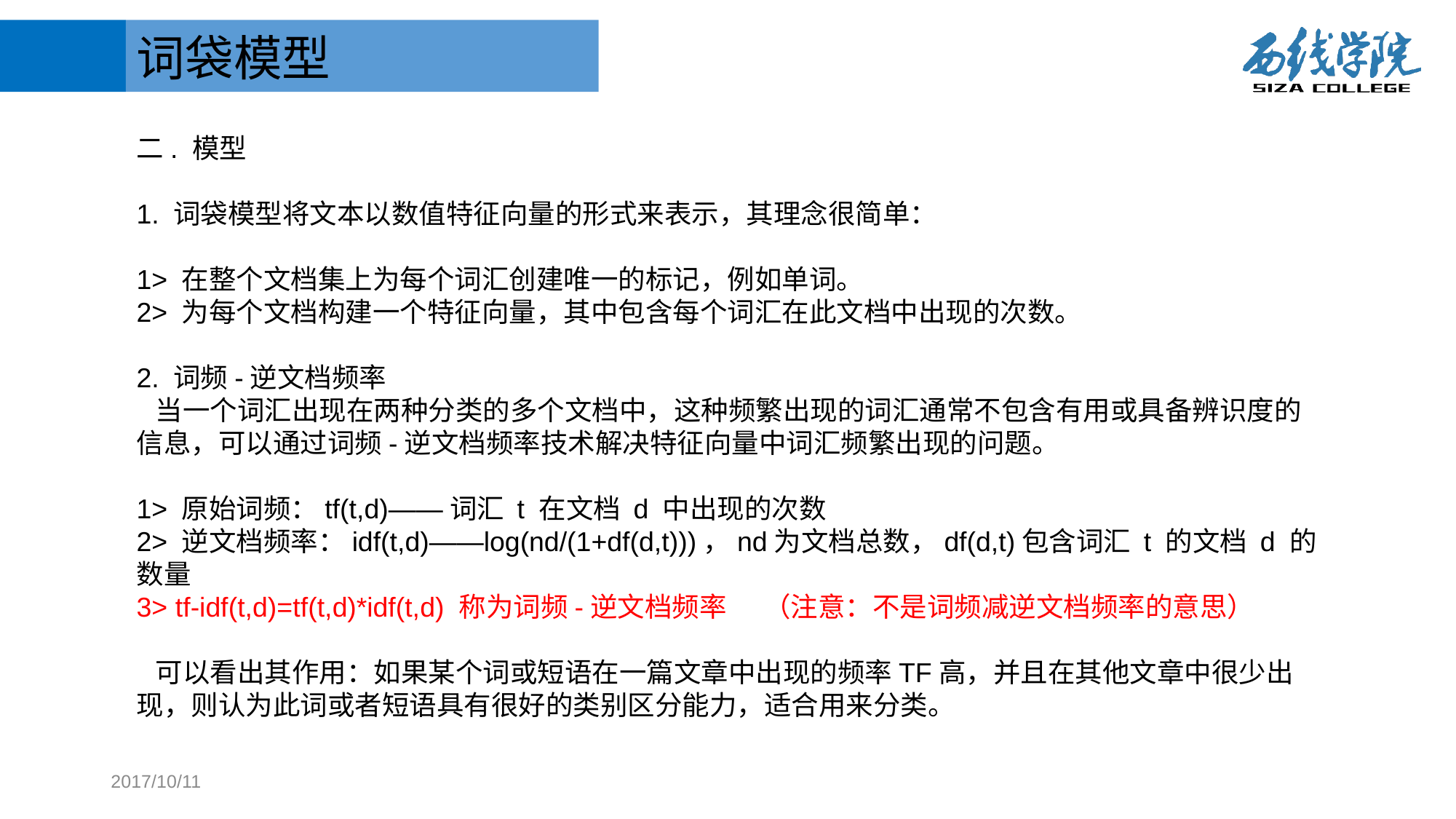

词袋模型
二. 模型

1. 词袋模型将文本以数值特征向量的形式来表示，其理念很简单：

1> 在整个文档集上为每个词汇创建唯一的标记，例如单词。
2> 为每个文档构建一个特征向量，其中包含每个词汇在此文档中出现的次数。

2. 词频-逆文档频率
  当一个词汇出现在两种分类的多个文档中，这种频繁出现的词汇通常不包含有用或具备辨识度的信息，可以通过词频-逆文档频率技术解决特征向量中词汇频繁出现的问题。

1> 原始词频：tf(t,d)——词汇 t 在文档 d 中出现的次数
2> 逆文档频率：idf(t,d)——log(nd/(1+df(d,t)))，nd为文档总数，df(d,t)包含词汇 t 的文档 d 的数量
3> tf-idf(t,d)=tf(t,d)*idf(t,d) 称为词频-逆文档频率      （注意：不是词频减逆文档频率的意思）

  可以看出其作用：如果某个词或短语在一篇文章中出现的频率TF高，并且在其他文章中很少出现，则认为此词或者短语具有很好的类别区分能力，适合用来分类。
2017/10/11